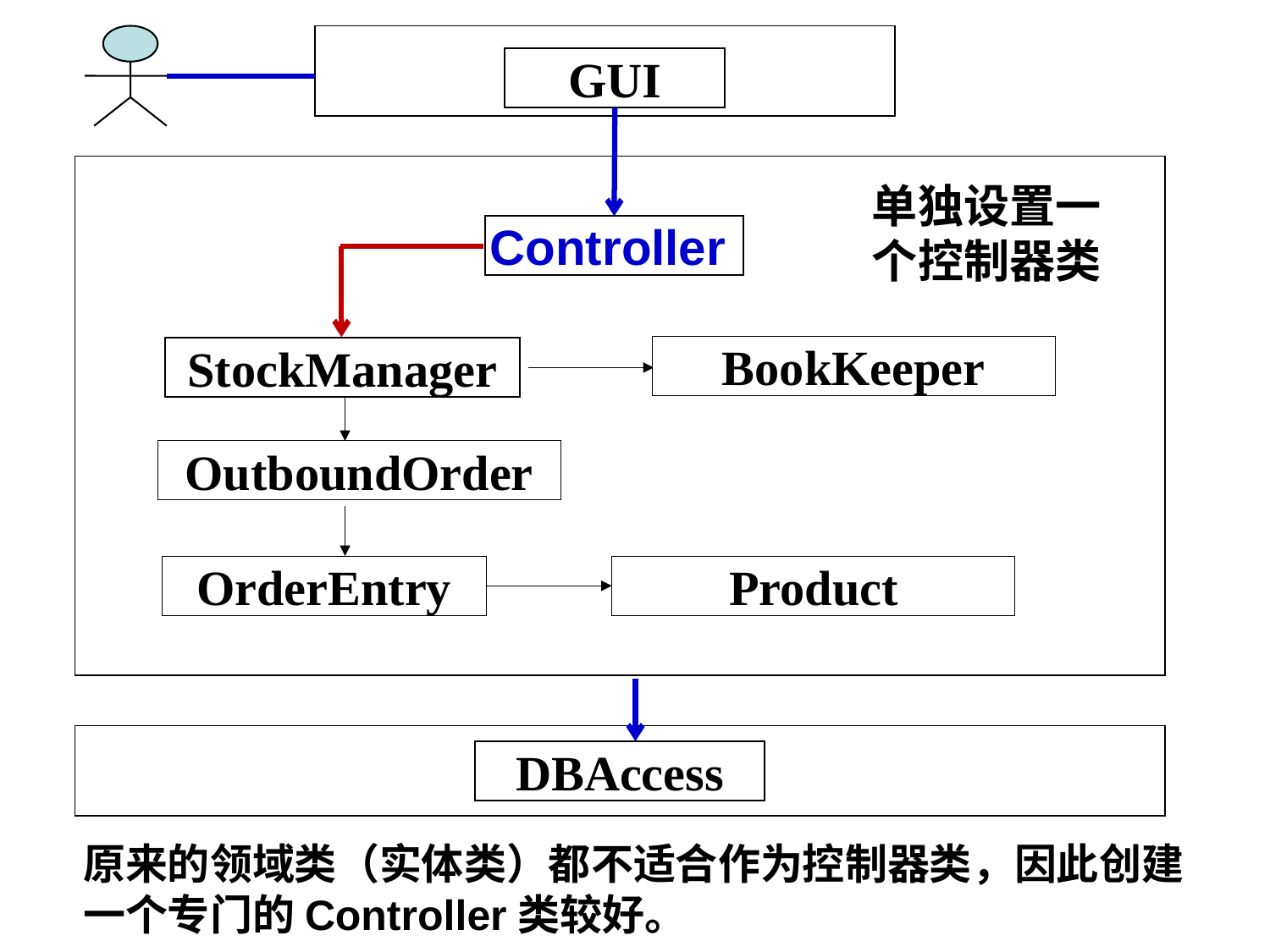

GUI

单独设置一
个控制器类
Controller
BookKeeper
StockManager
OutboundOrder
Product
OrderEntry

DBAccess
原来的领域类（实体类）都不适合作为控制器类，因此创建
一个专门的Controller类较好。